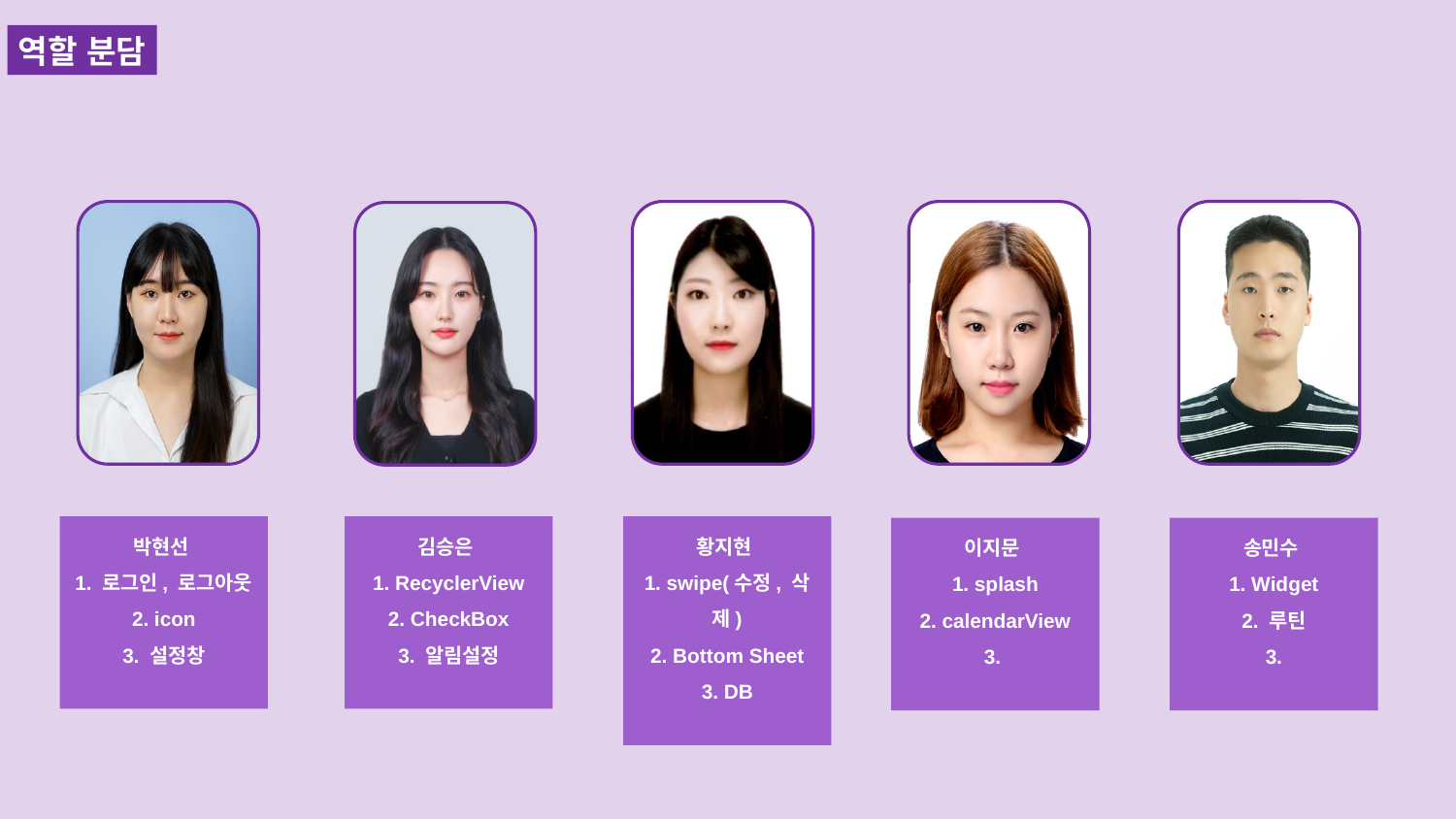

역할 분담

박현선
1. 로그인, 로그아웃
2. icon
3. 설정창

김승은
1. RecyclerView
2. CheckBox
3. 알림설정

황지현
1. swipe(수정, 삭제)
2. Bottom Sheet
3. DB

이지문
1. splash
2. calendarView
3.

송민수
1. Widget
2. 루틴
3.